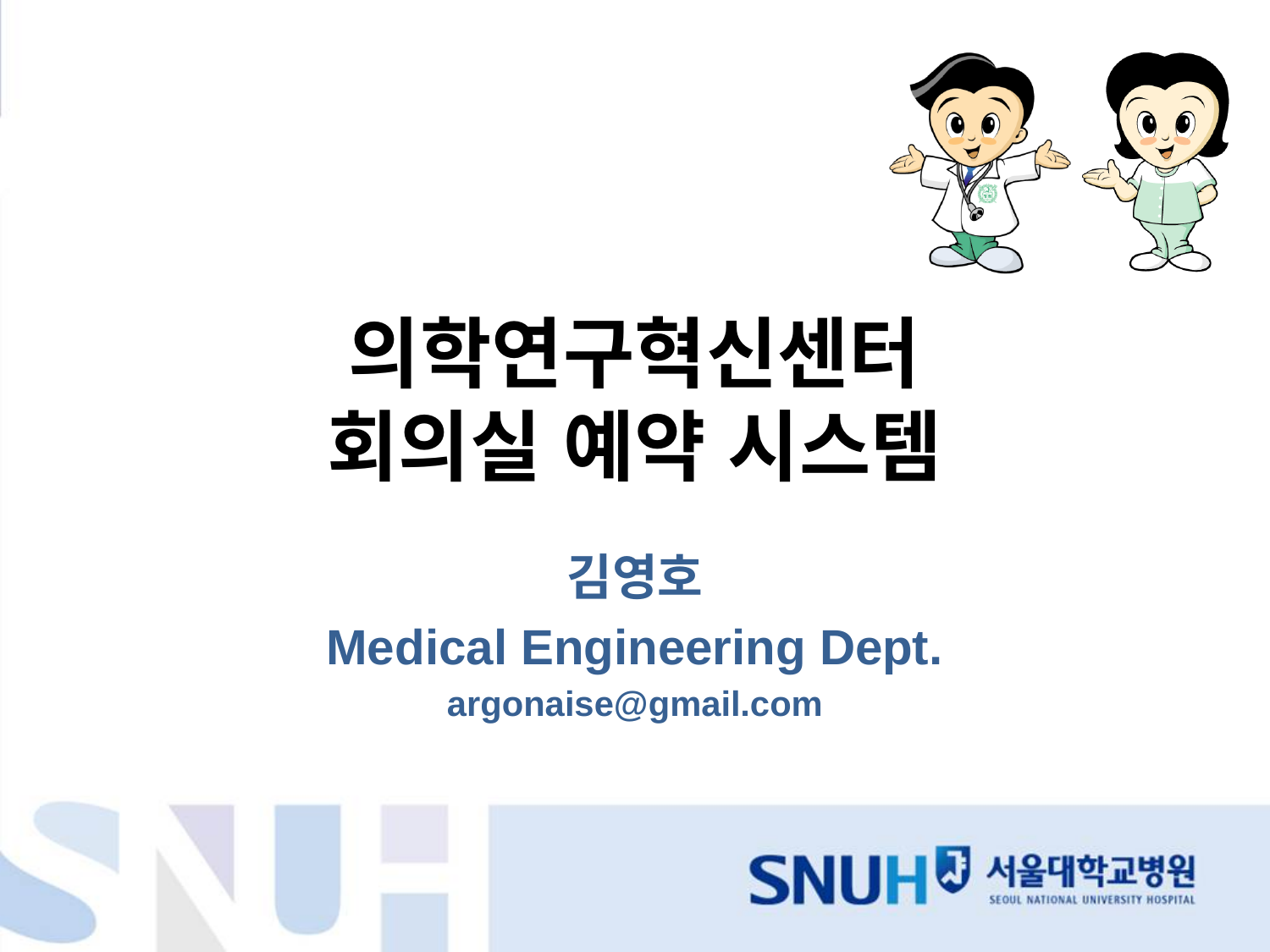

# 의학연구혁신센터 회의실 예약 시스템
김영호
Medical Engineering Dept.
argonaise@gmail.com